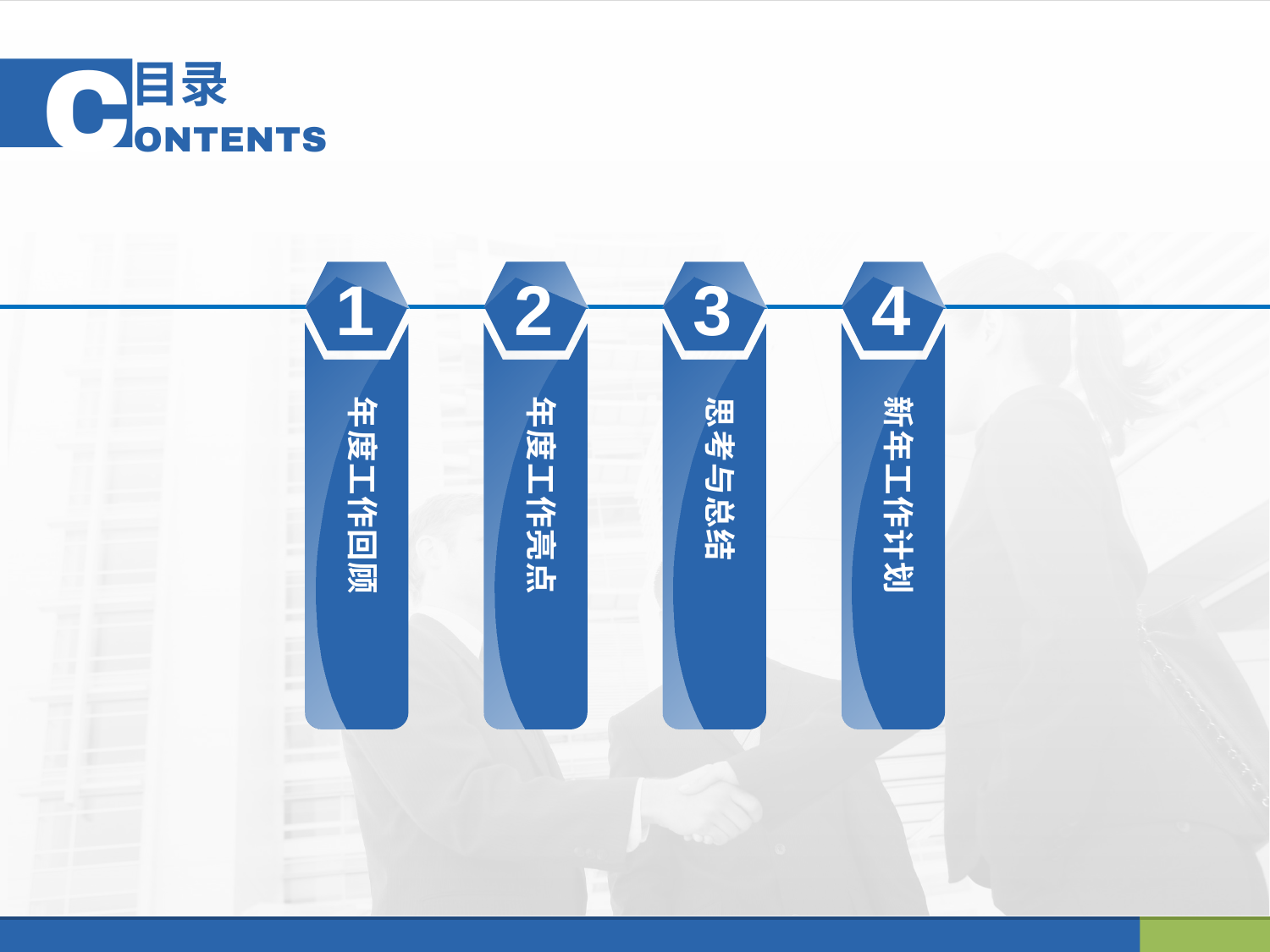

CONTENTS
目录

1

年度工作回顾
2

年度工作亮点
3

思考与总结
4

新年工作计划